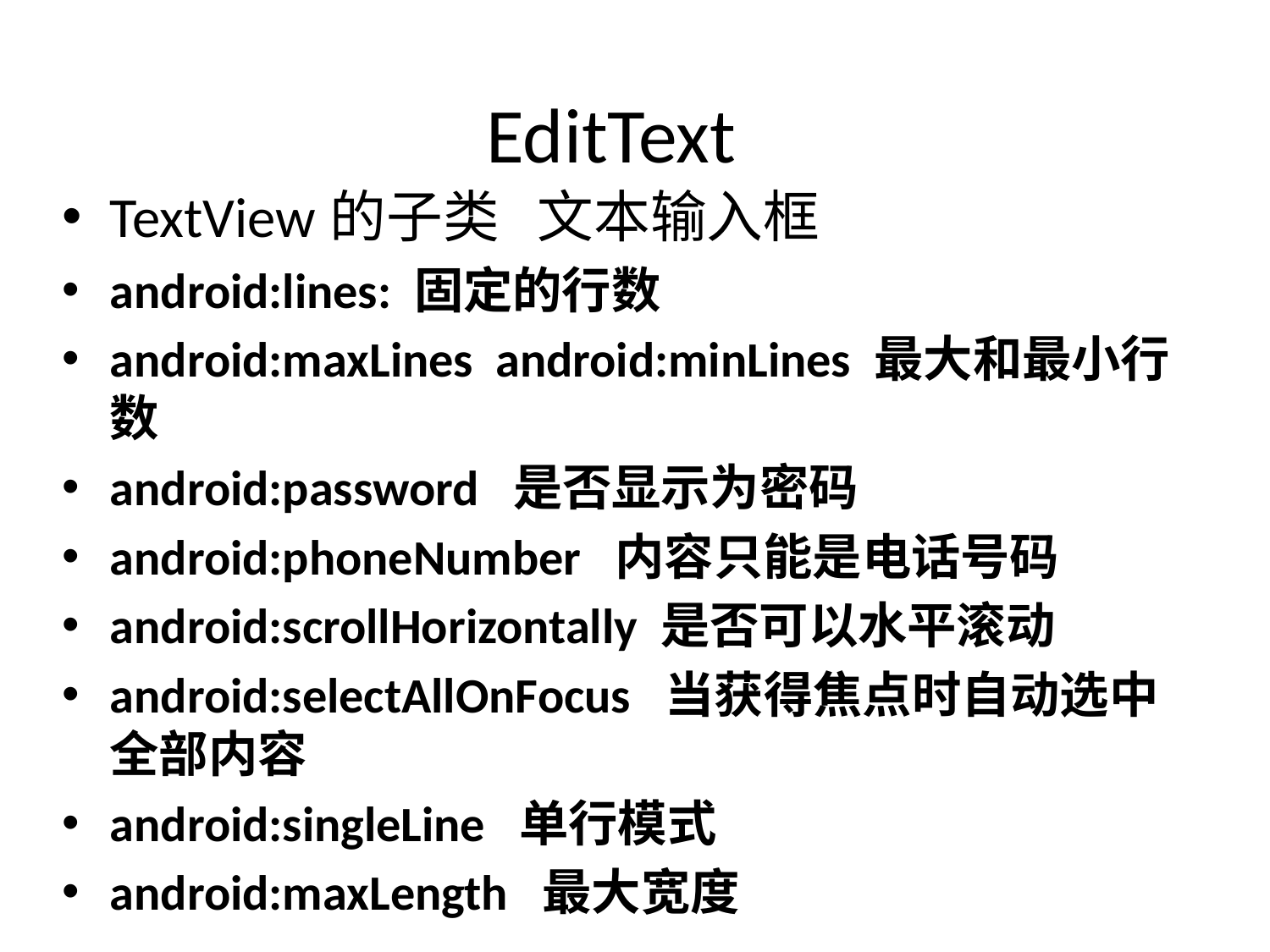

# EditText
TextView的子类   文本输入框
android:lines: 固定的行数
android:maxLines  android:minLines 最大和最小行数
android:password  是否显示为密码
android:phoneNumber  内容只能是电话号码
android:scrollHorizontally 是否可以水平滚动
android:selectAllOnFocus  当获得焦点时自动选中全部内容
android:singleLine  单行模式
android:maxLength  最大宽度